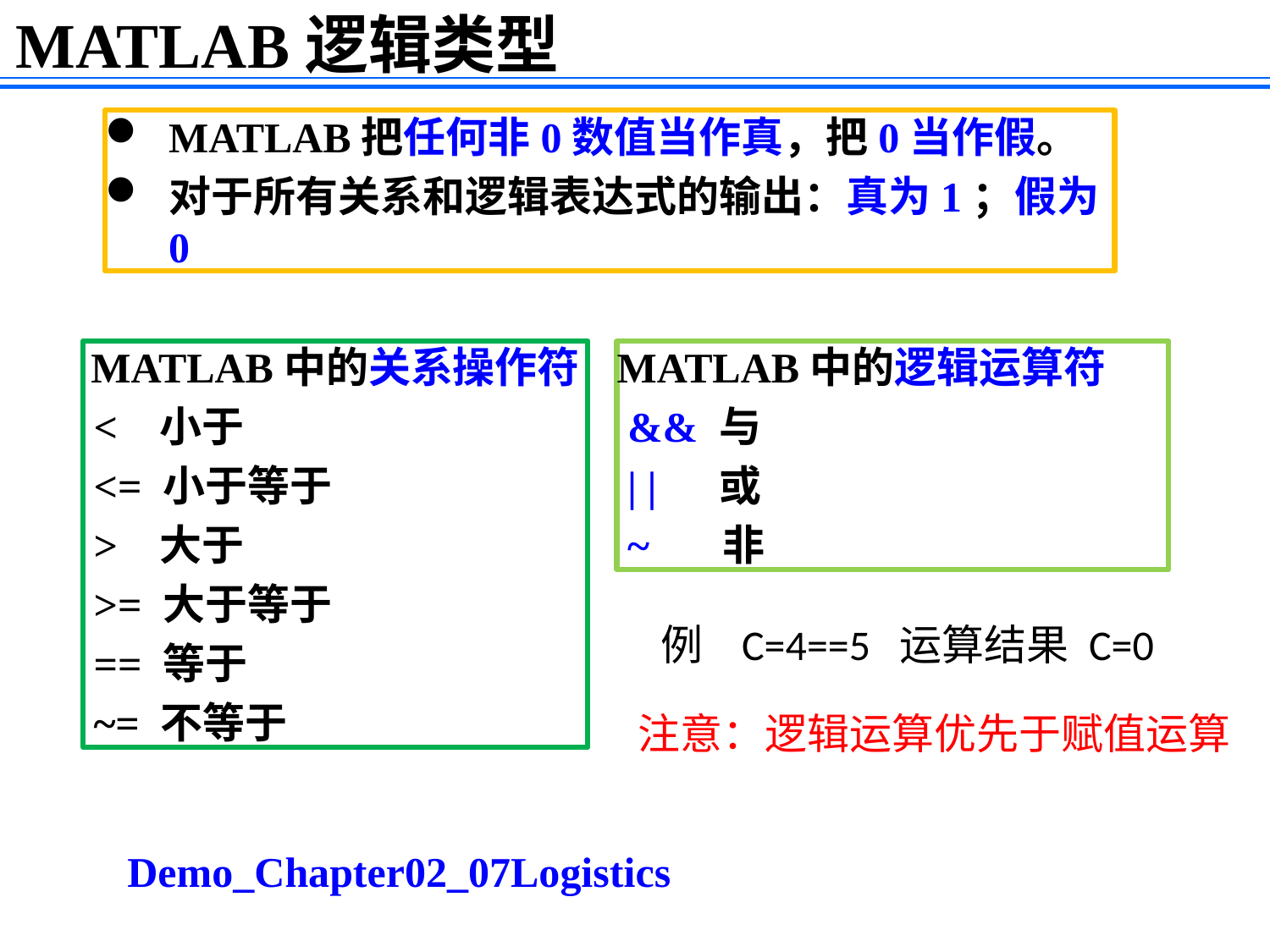

MATLAB逻辑类型

MATLAB把任何非0数值当作真，把0当作假。
对于所有关系和逻辑表达式的输出：真为1；假为0
MATLAB中的关系操作符
 <   小于
 <= 小于等于
 >   大于
 >= 大于等于
 == 等于
 ~= 不等于
MATLAB中的逻辑运算符
 && 与
 | |     或
 ~      非
 例   C=4==5  运算结果 C=0

注意：逻辑运算优先于赋值运算
Demo_Chapter02_07Logistics